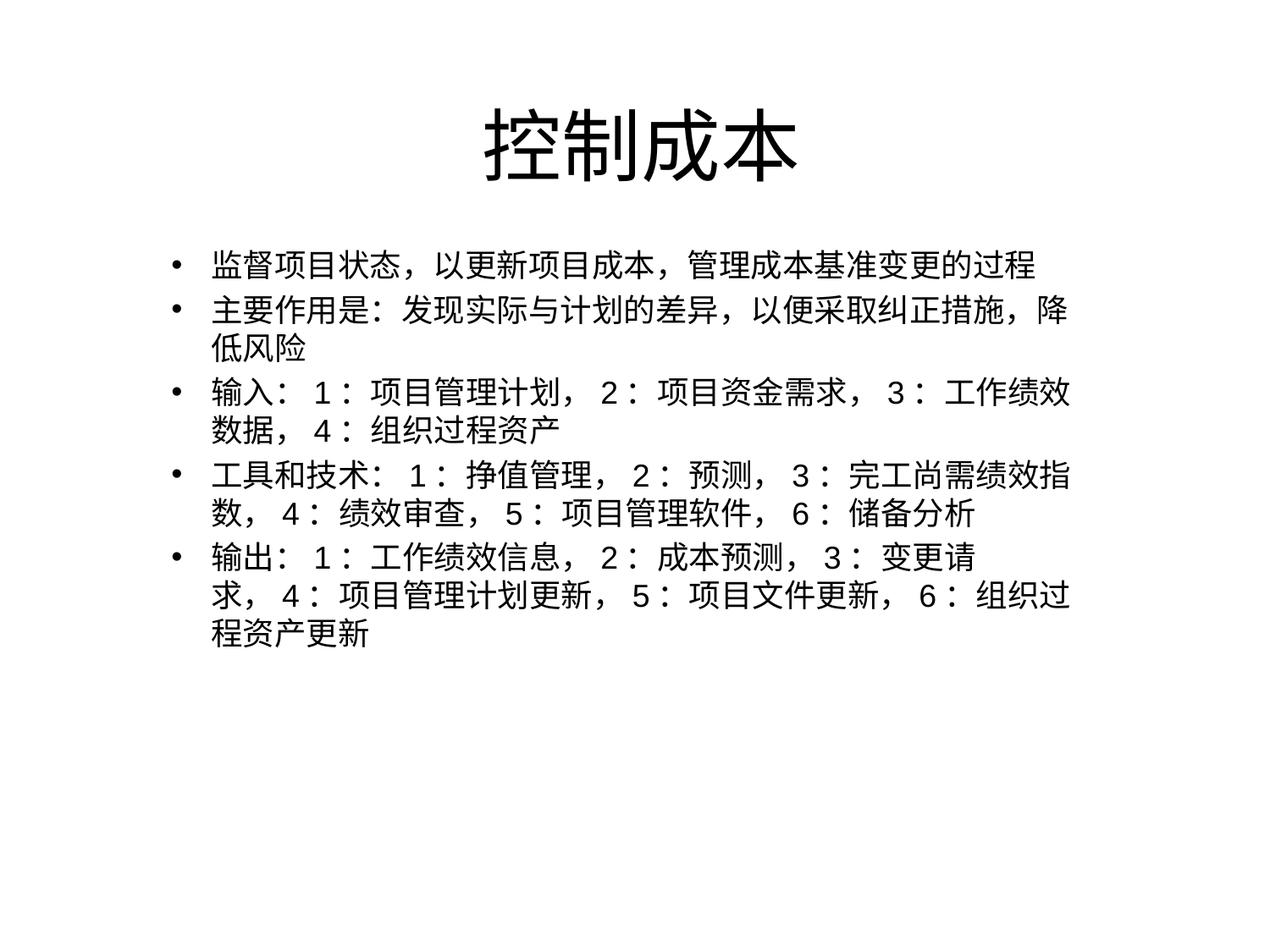

# 控制成本
监督项目状态，以更新项目成本，管理成本基准变更的过程
主要作用是：发现实际与计划的差异，以便采取纠正措施，降低风险
输入：1：项目管理计划，2：项目资金需求，3：工作绩效数据，4：组织过程资产
工具和技术：1：挣值管理，2：预测，3：完工尚需绩效指数，4：绩效审查，5：项目管理软件，6：储备分析
输出：1：工作绩效信息，2：成本预测，3：变更请求，4：项目管理计划更新，5：项目文件更新，6：组织过程资产更新